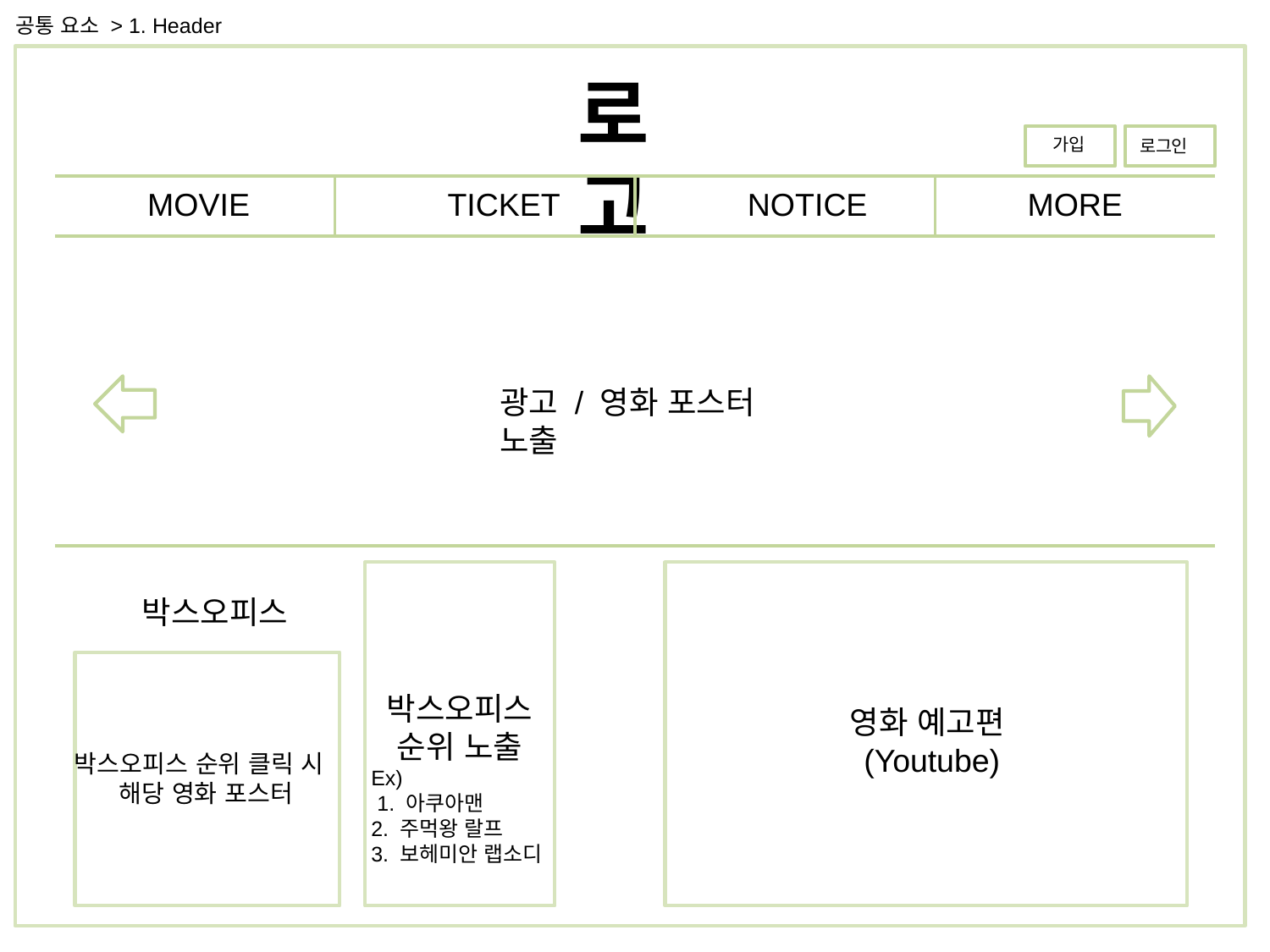

공통 요소 > 1. Header

로고

가입
로그인
MOVIE
TICKET
NOTICE
MORE

광고 / 영화 포스터 노출

박스오피스

박스오피스
순위 노출
Ex)
 1. 아쿠아맨
2. 주먹왕 랄프
3. 보헤미안 랩소디
영화 예고편
(Youtube)
박스오피스 순위 클릭 시
해당 영화 포스터